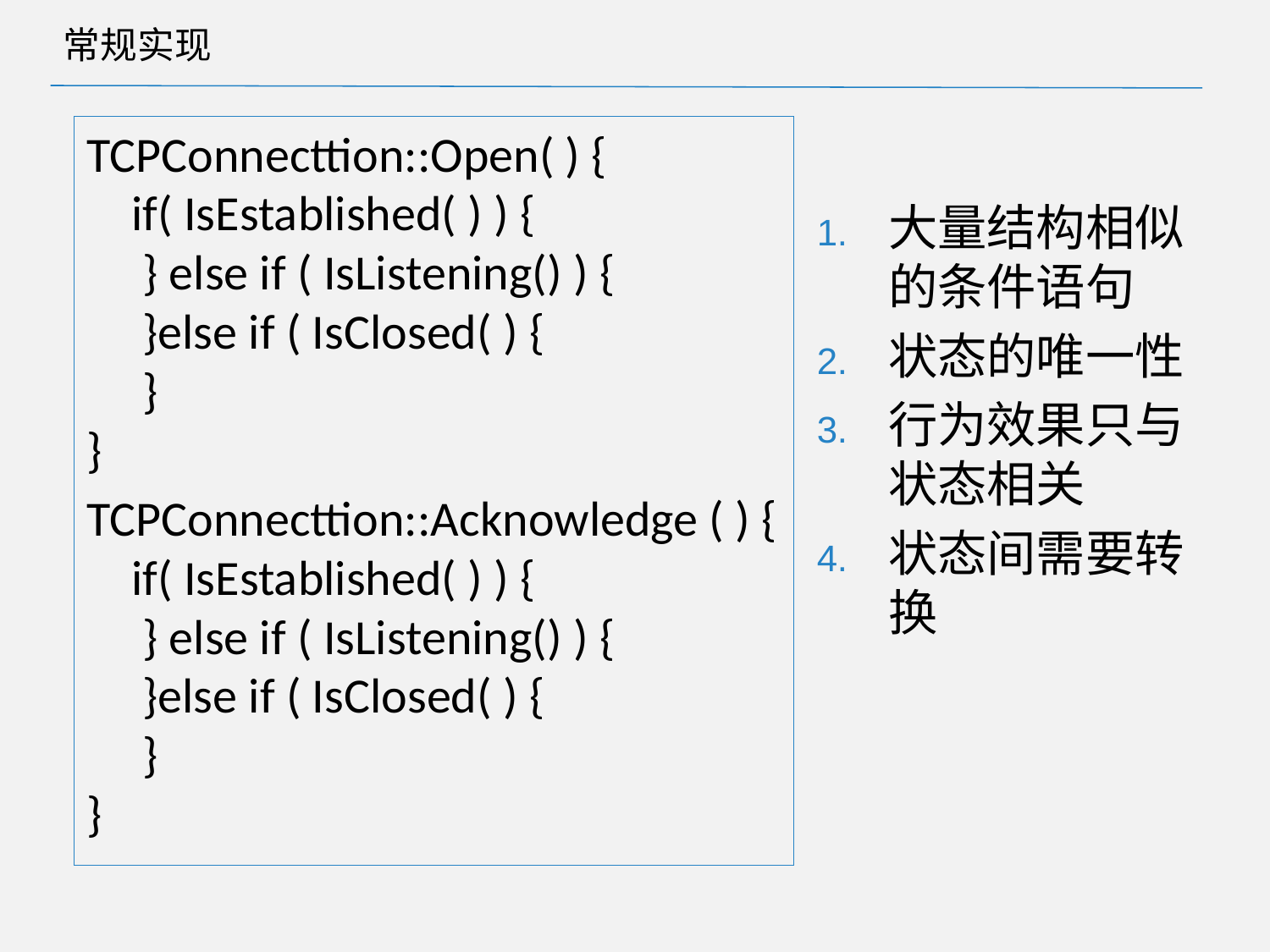

# 常规实现
TCPConnecttion::Open( ) {
    if( IsEstablished( ) ) {
     } else if ( IsListening() ) {
     }else if ( IsClosed( ) {
     }
}
TCPConnecttion::Acknowledge ( ) {
    if( IsEstablished( ) ) {
     } else if ( IsListening() ) {
     }else if ( IsClosed( ) {
     }
}

大量结构相似的条件语句
状态的唯一性
行为效果只与状态相关
状态间需要转换